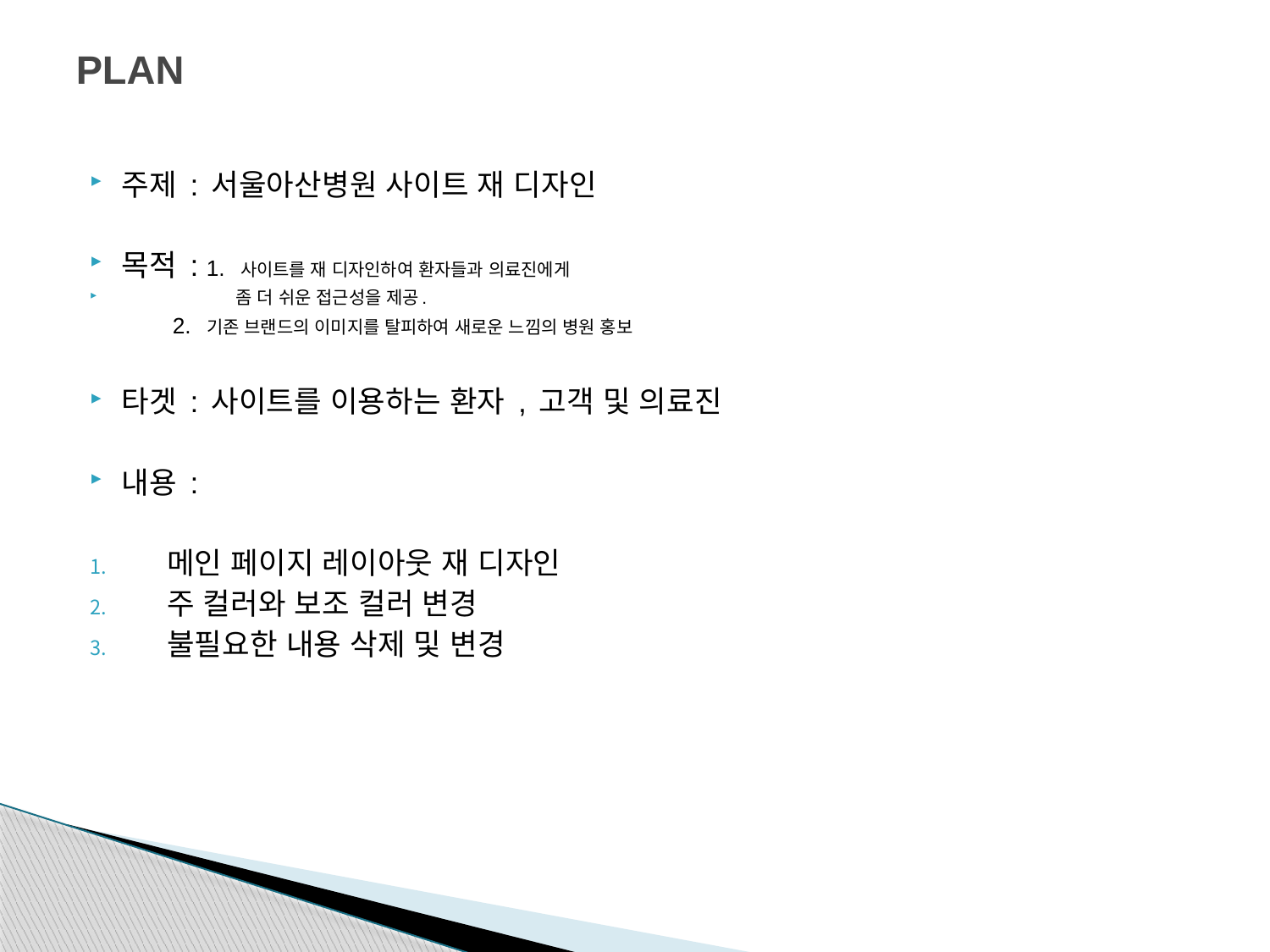

# PLAN

주제 : 서울아산병원 사이트 재 디자인

목적 : 1.  사이트를 재 디자인하여 환자들과 의료진에게
                      좀 더 쉬운 접근성을 제공.
		     2.  기존 브랜드의 이미지를 탈피하여 새로운 느낌의 병원 홍보

타겟 : 사이트를 이용하는 환자 , 고객 및 의료진

내용 :

 메인 페이지 레이아웃 재 디자인
 주 컬러와 보조 컬러 변경
 불필요한 내용 삭제 및 변경